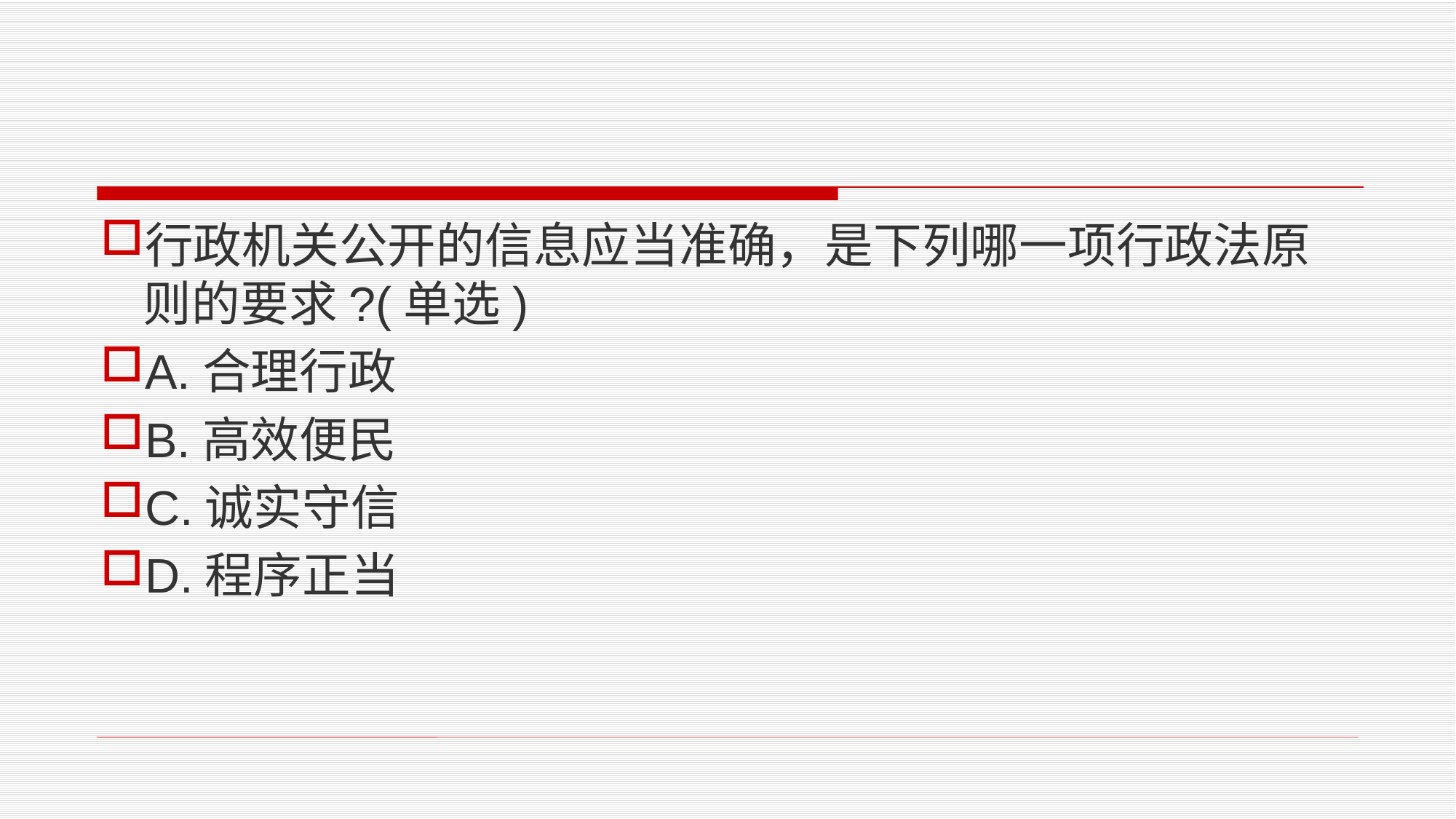

#
行政机关公开的信息应当准确，是下列哪一项行政法原则的要求?(单选)
A.合理行政
B.高效便民
C.诚实守信
D.程序正当